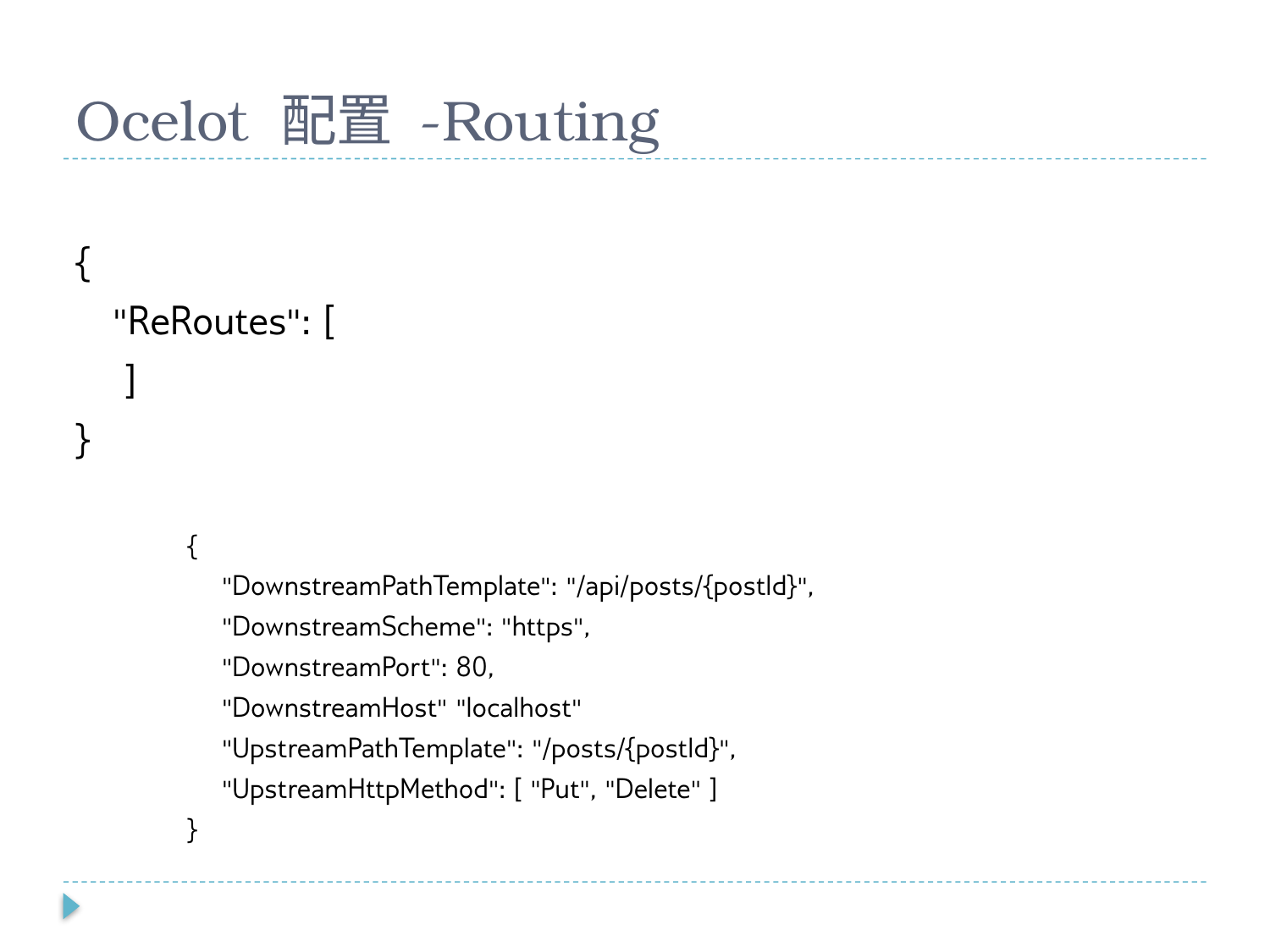

# Ocelot 配置 -Routing

{
   "ReRoutes": [
    ]
}

{
    "DownstreamPathTemplate": "/api/posts/{postId}",
    "DownstreamScheme": "https",
    "DownstreamPort": 80,
    "DownstreamHost" "localhost"
    "UpstreamPathTemplate": "/posts/{postId}",
    "UpstreamHttpMethod": [ "Put", "Delete" ]
}